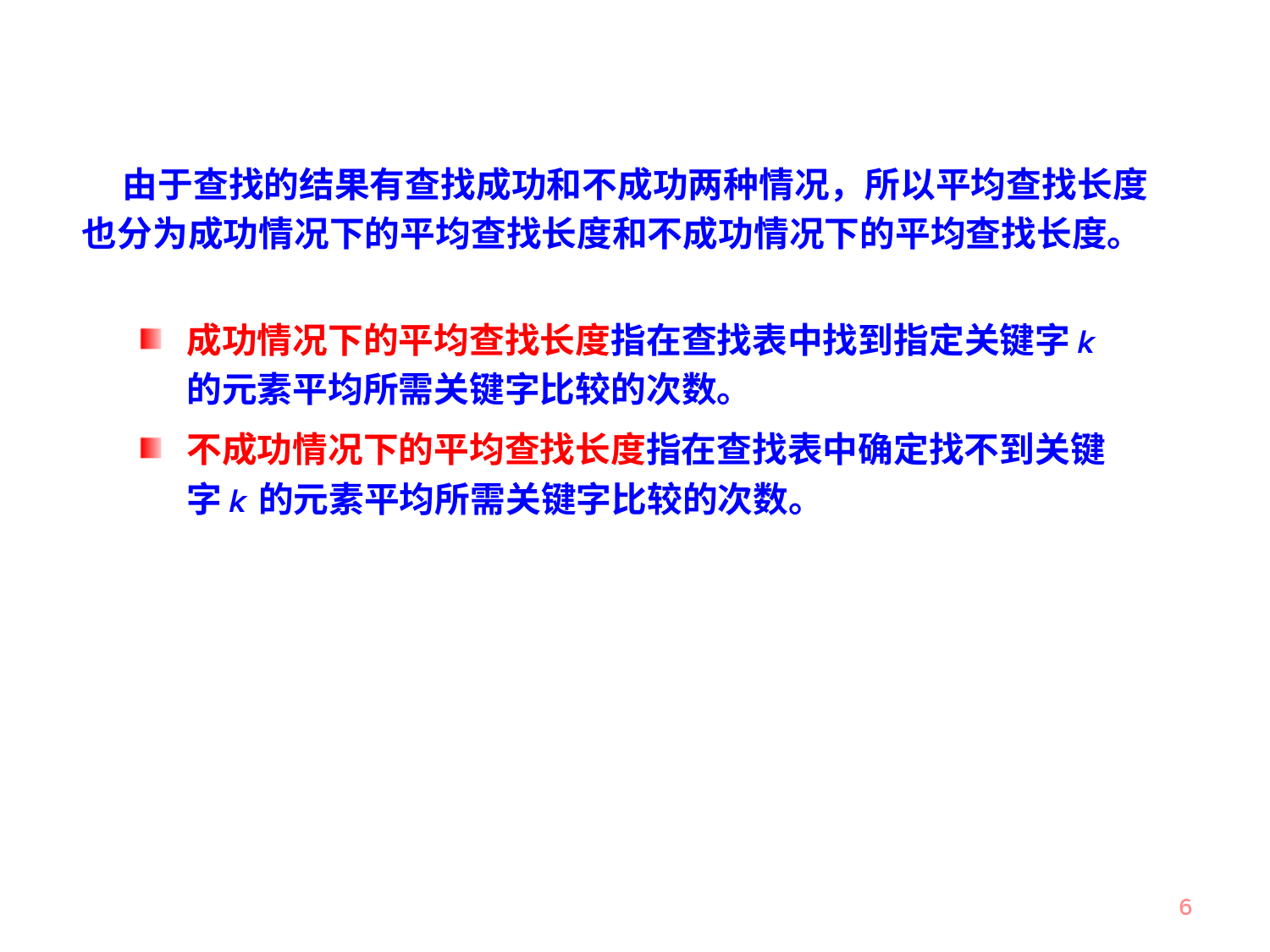

由于查找的结果有查找成功和不成功两种情况，所以平均查找长度也分为成功情况下的平均查找长度和不成功情况下的平均查找长度。
成功情况下的平均查找长度指在查找表中找到指定关键字k的元素平均所需关键字比较的次数。
不成功情况下的平均查找长度指在查找表中确定找不到关键字k的元素平均所需关键字比较的次数。
6